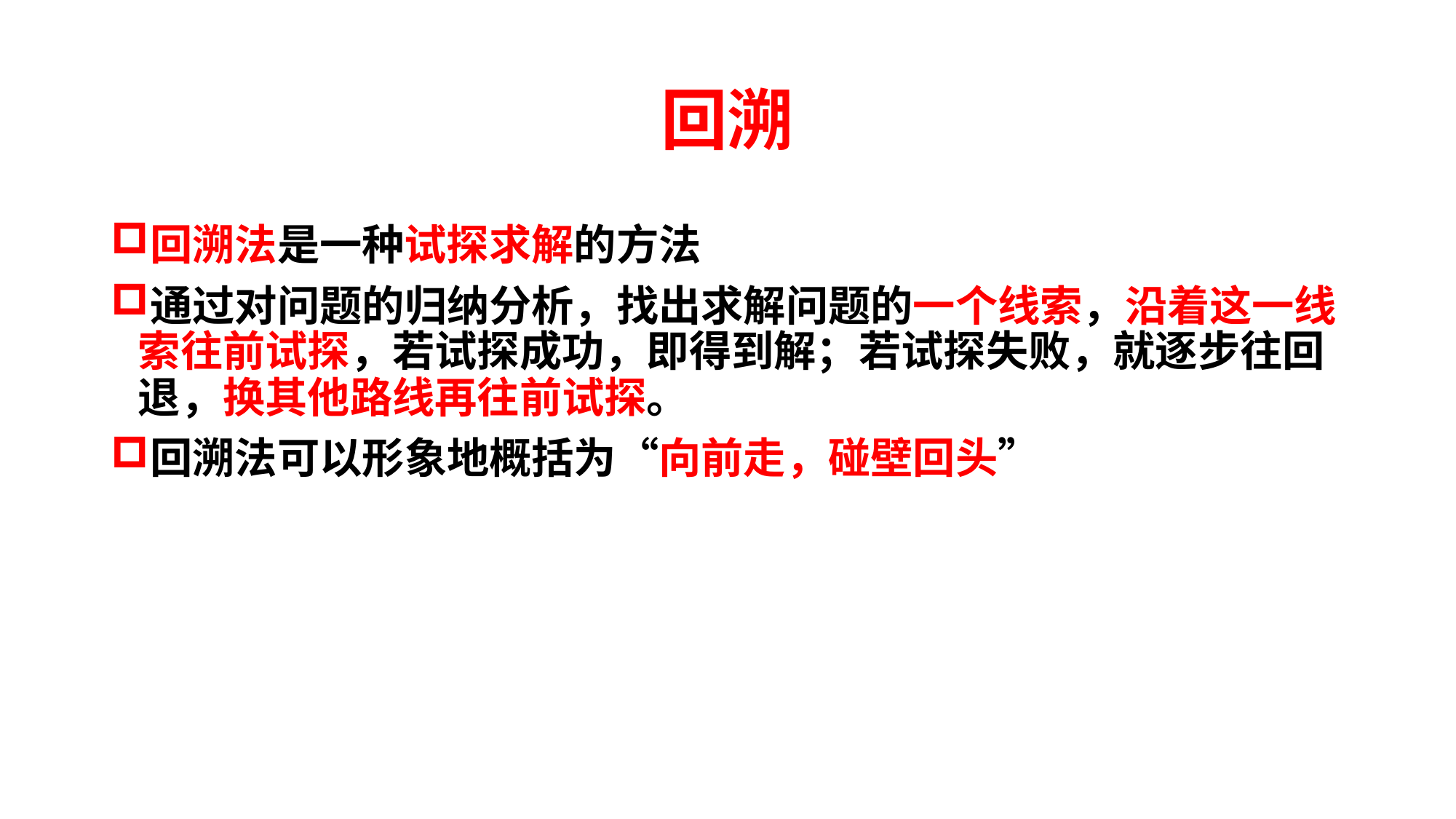

# 回溯
回溯法是一种试探求解的方法
通过对问题的归纳分析，找出求解问题的一个线索，沿着这一线索往前试探，若试探成功，即得到解；若试探失败，就逐步往回退，换其他路线再往前试探。
回溯法可以形象地概括为“向前走，碰壁回头”